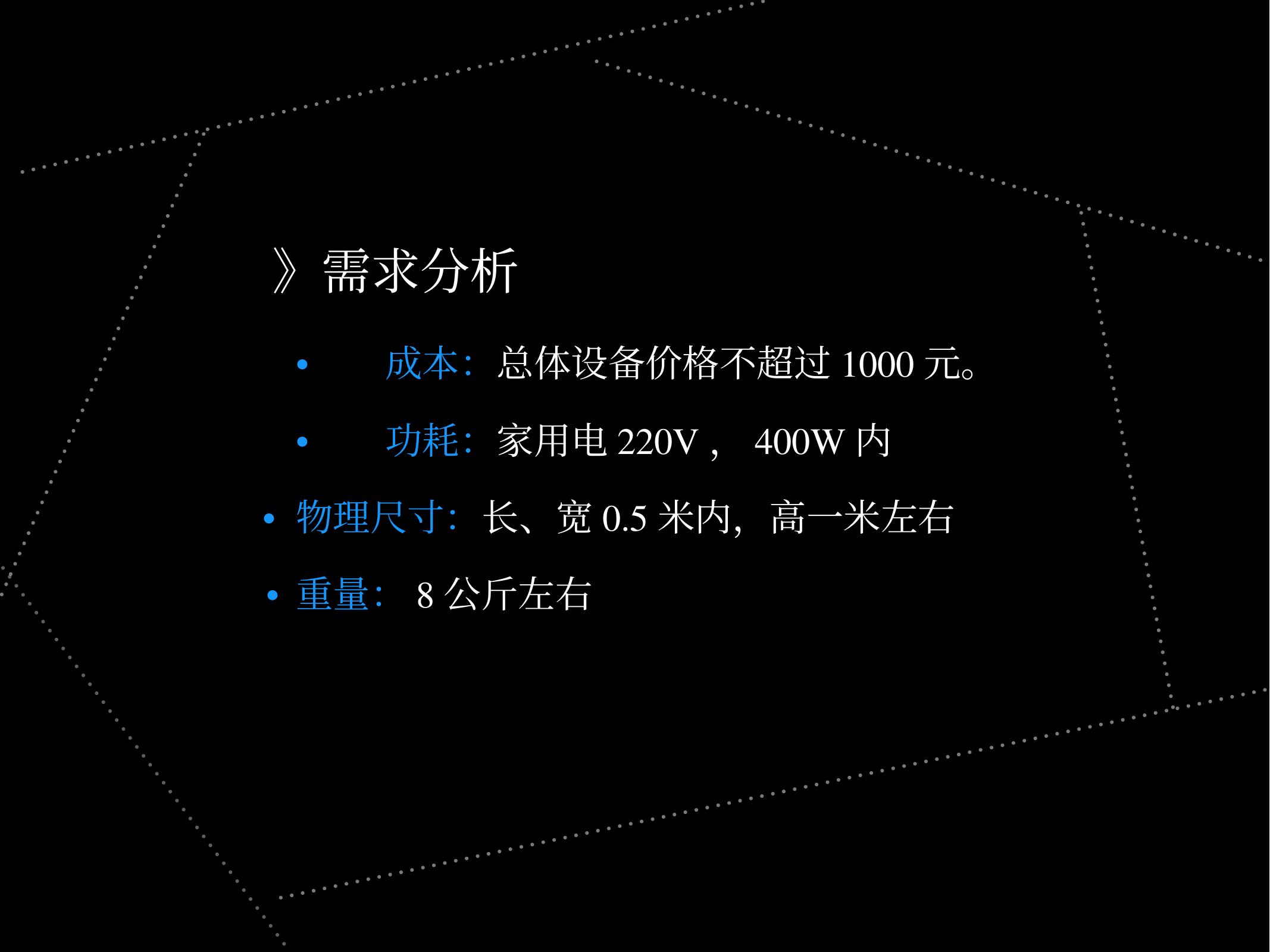

》需求分析

	•	成本：总体设备价格不超过1000元。
	•	功耗：家用电220V，400W内
      •	物理尺寸：长、宽0.5米内，高一米左右
    •	重量：8公斤左右